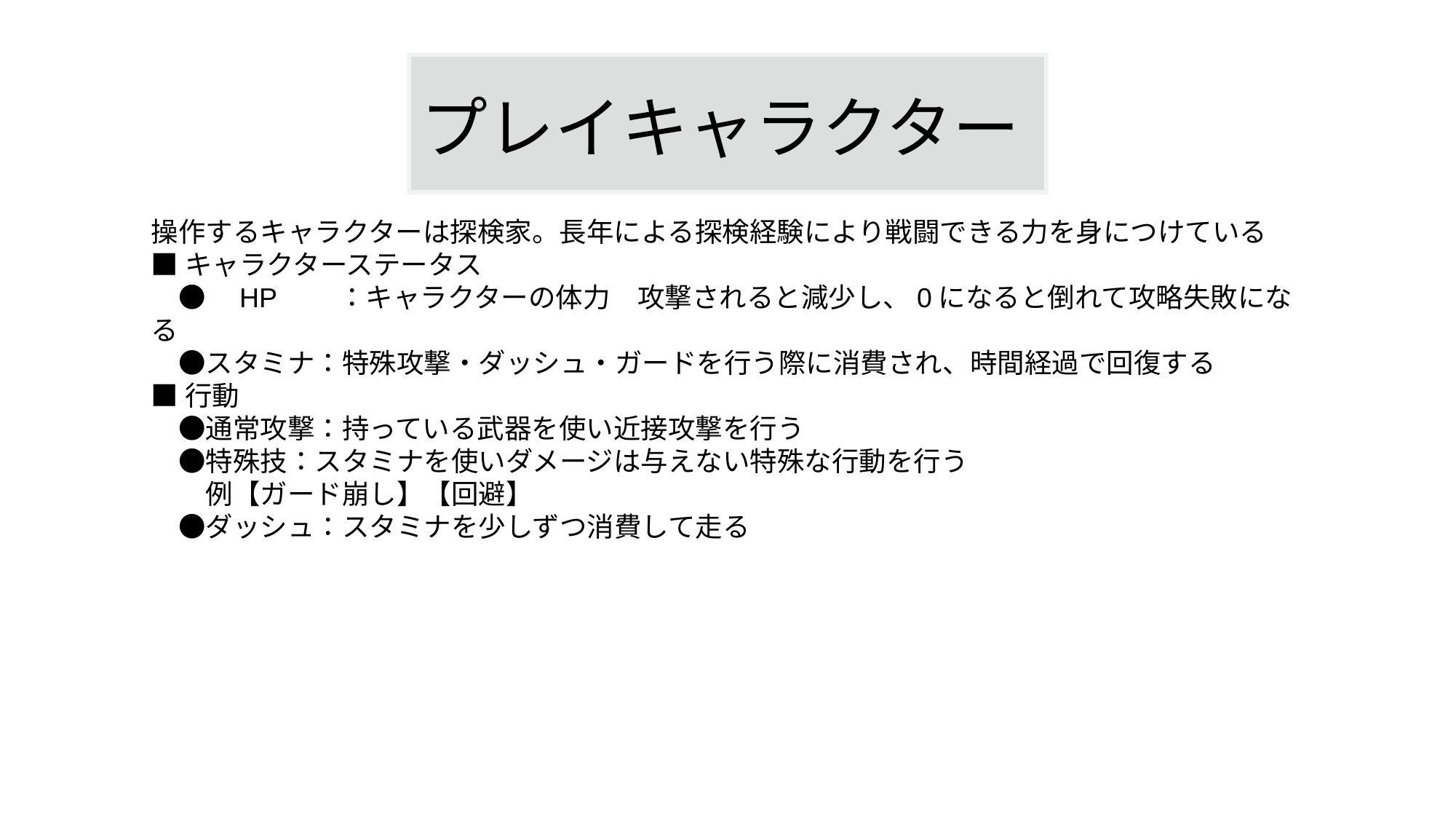

プレイキャラクター
操作するキャラクターは探検家。長年による探検経験により戦闘できる力を身につけている
■キャラクターステータス
　●　HP　　：キャラクターの体力　攻撃されると減少し、0になると倒れて攻略失敗になる
　●スタミナ：特殊攻撃・ダッシュ・ガードを行う際に消費され、時間経過で回復する
■行動
　●通常攻撃：持っている武器を使い近接攻撃を行う
　●特殊技：スタミナを使いダメージは与えない特殊な行動を行う
　　例【ガード崩し】【回避】
　●ダッシュ：スタミナを少しずつ消費して走る